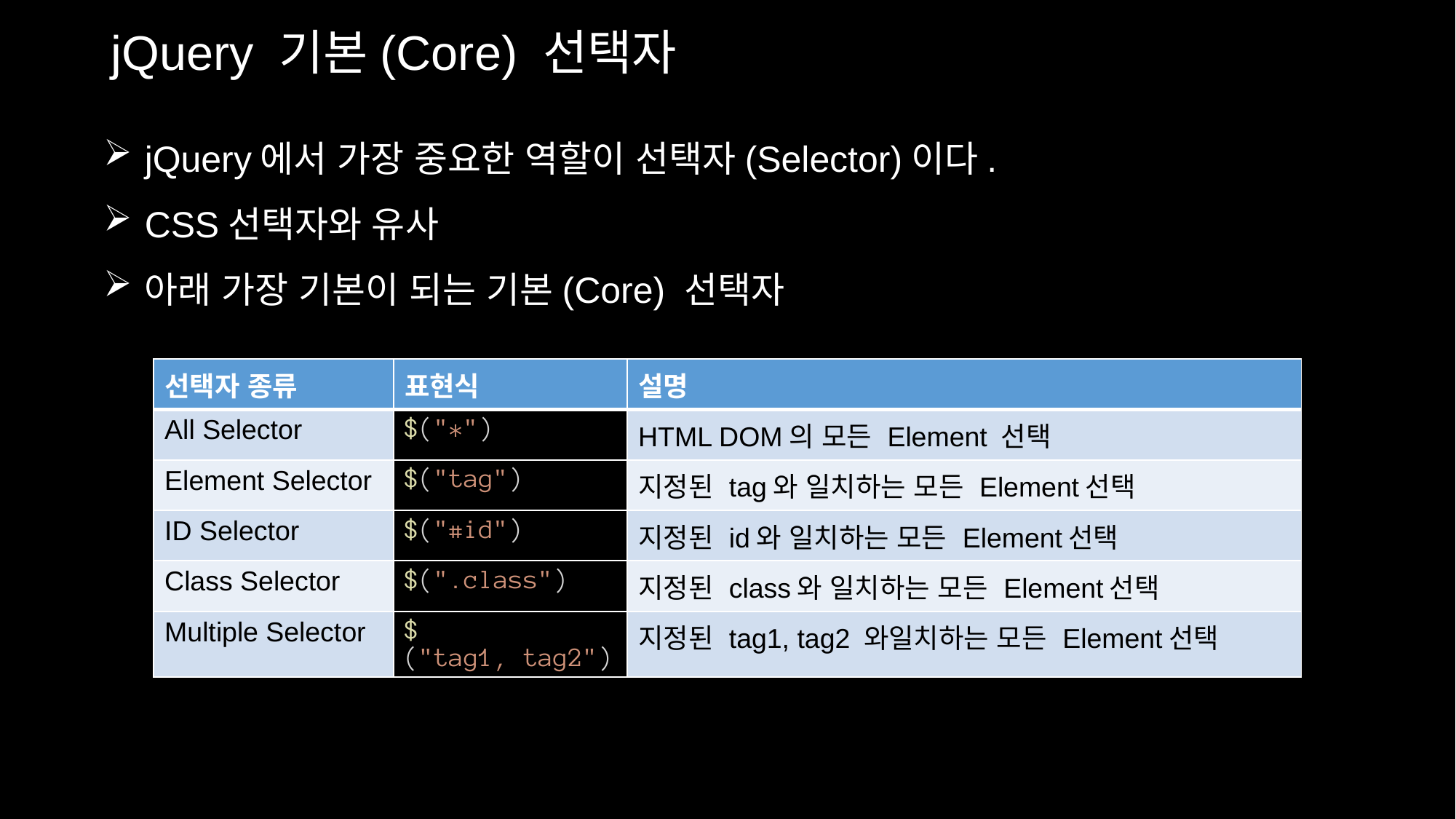

# jQuery 기본(Core) 선택자
jQuery에서 가장 중요한 역할이 선택자(Selector)이다.
CSS선택자와 유사
아래 가장 기본이 되는 기본(Core) 선택자

| 선택자 종류 | 표현식 | 설명 |
| --- | --- | --- |
| All Selector | $("\*") | HTML DOM의 모든 Element 선택 |
| Element Selector | $("tag") | 지정된 tag와 일치하는 모든 Element선택 |
| ID Selector | $("#id") | 지정된 id와 일치하는 모든 Element선택 |
| Class Selector | $(".class") | 지정된 class와 일치하는 모든 Element선택 |
| Multiple Selector | $("tag1, tag2") | 지정된 tag1, tag2 와일치하는 모든 Element선택 |